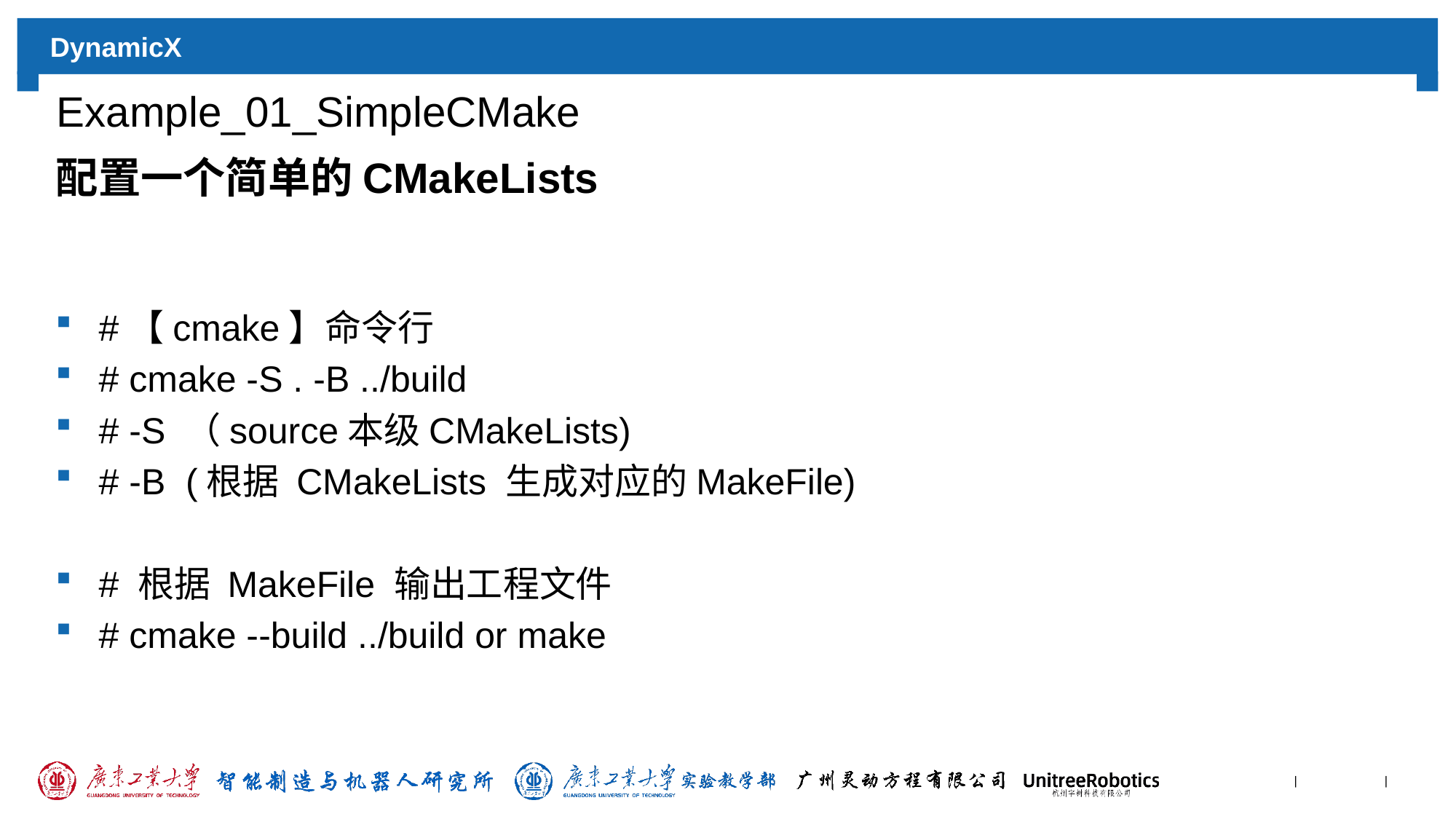

Example_01_SimpleCMake
# 配置一个简单的CMakeLists
#【cmake】命令行
# cmake -S . -B ../build
# -S （source本级CMakeLists)
# -B  (根据 CMakeLists 生成对应的MakeFile)

# 根据 MakeFile 输出工程文件
# cmake --build ../build or make

7